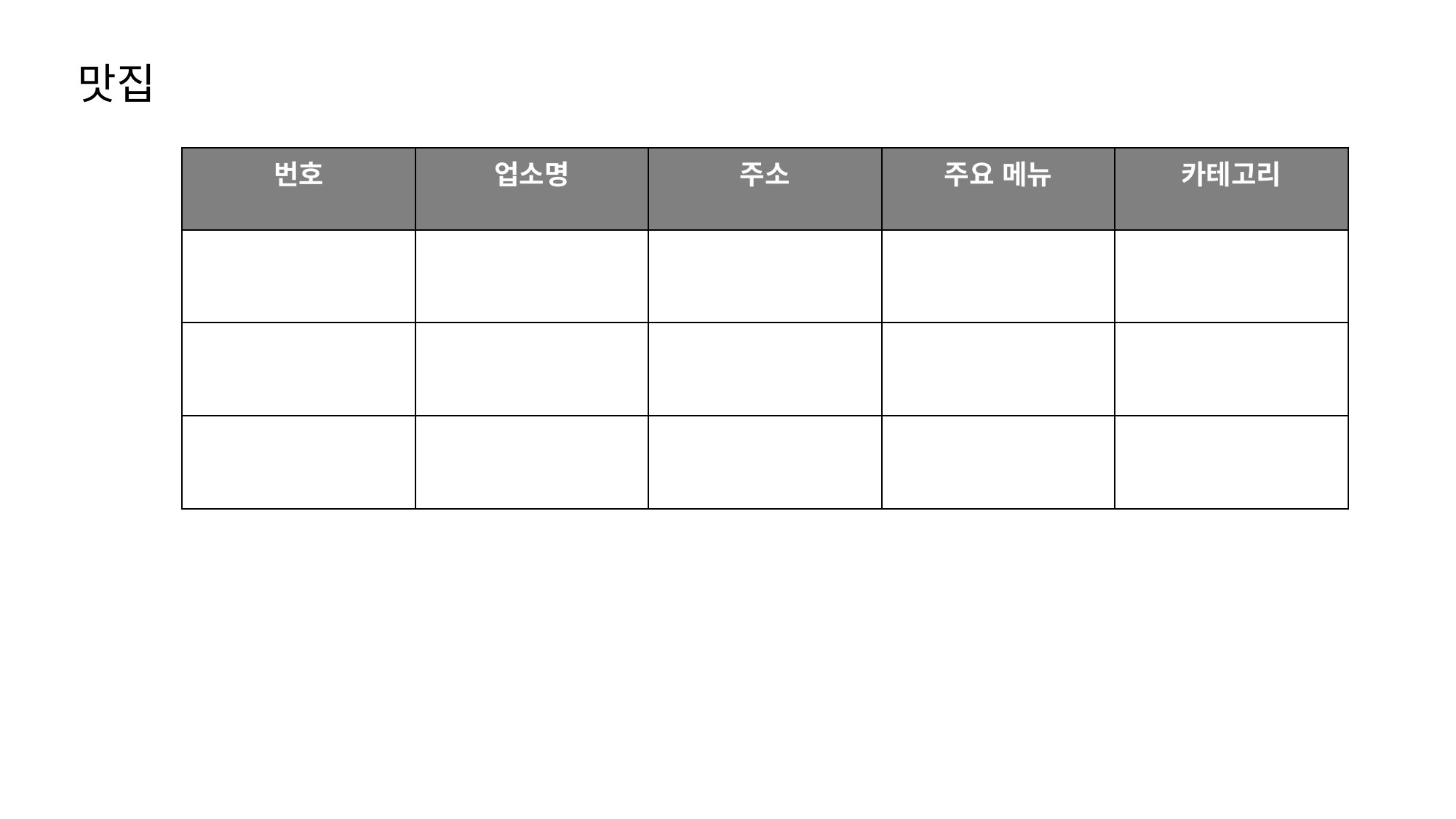

맛집
| 번호 | 업소명 | 주소 | 주요 메뉴 | 카테고리 |
| --- | --- | --- | --- | --- |
|  |  |  |  |  |
|  |  |  |  |  |
|  |  |  |  |  |